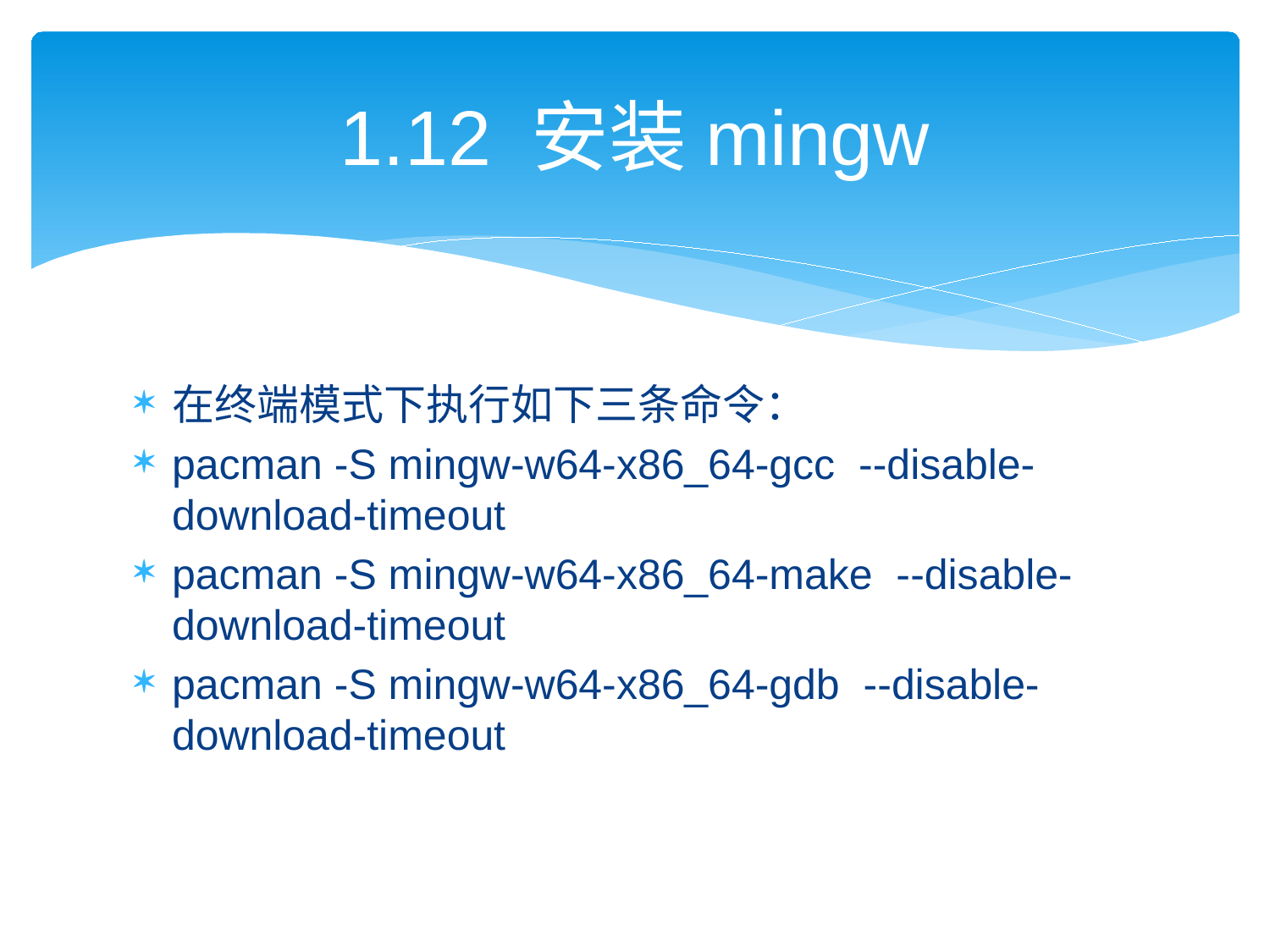

# 1.12 安装mingw
在终端模式下执行如下三条命令：
pacman -S mingw-w64-x86_64-gcc  --disable-download-timeout
pacman -S mingw-w64-x86_64-make  --disable-download-timeout
pacman -S mingw-w64-x86_64-gdb  --disable-download-timeout